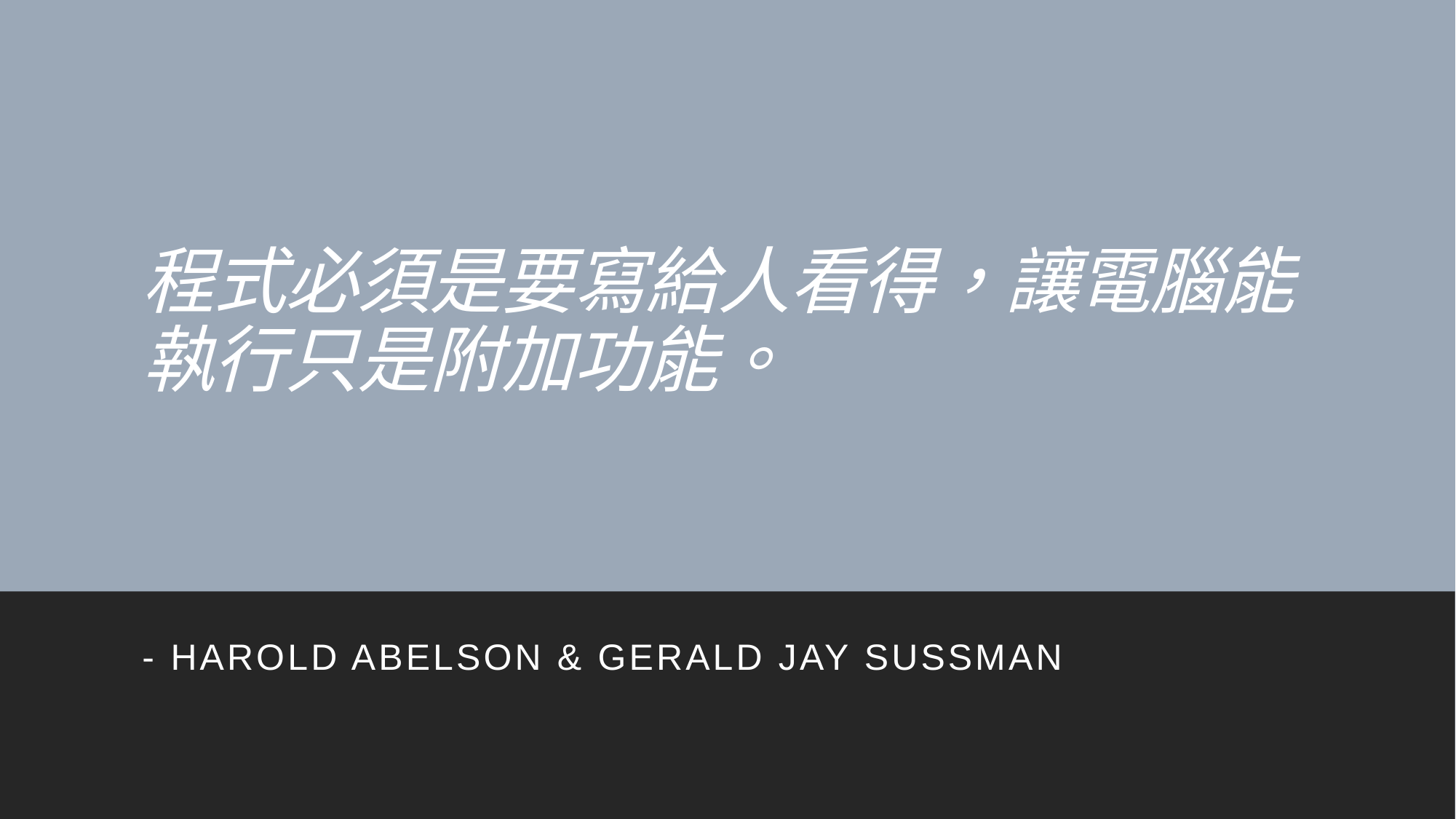

# 程式必須是要寫給人看得，讓電腦能執行只是附加功能。

- Harold Abelson & Gerald Jay Sussman